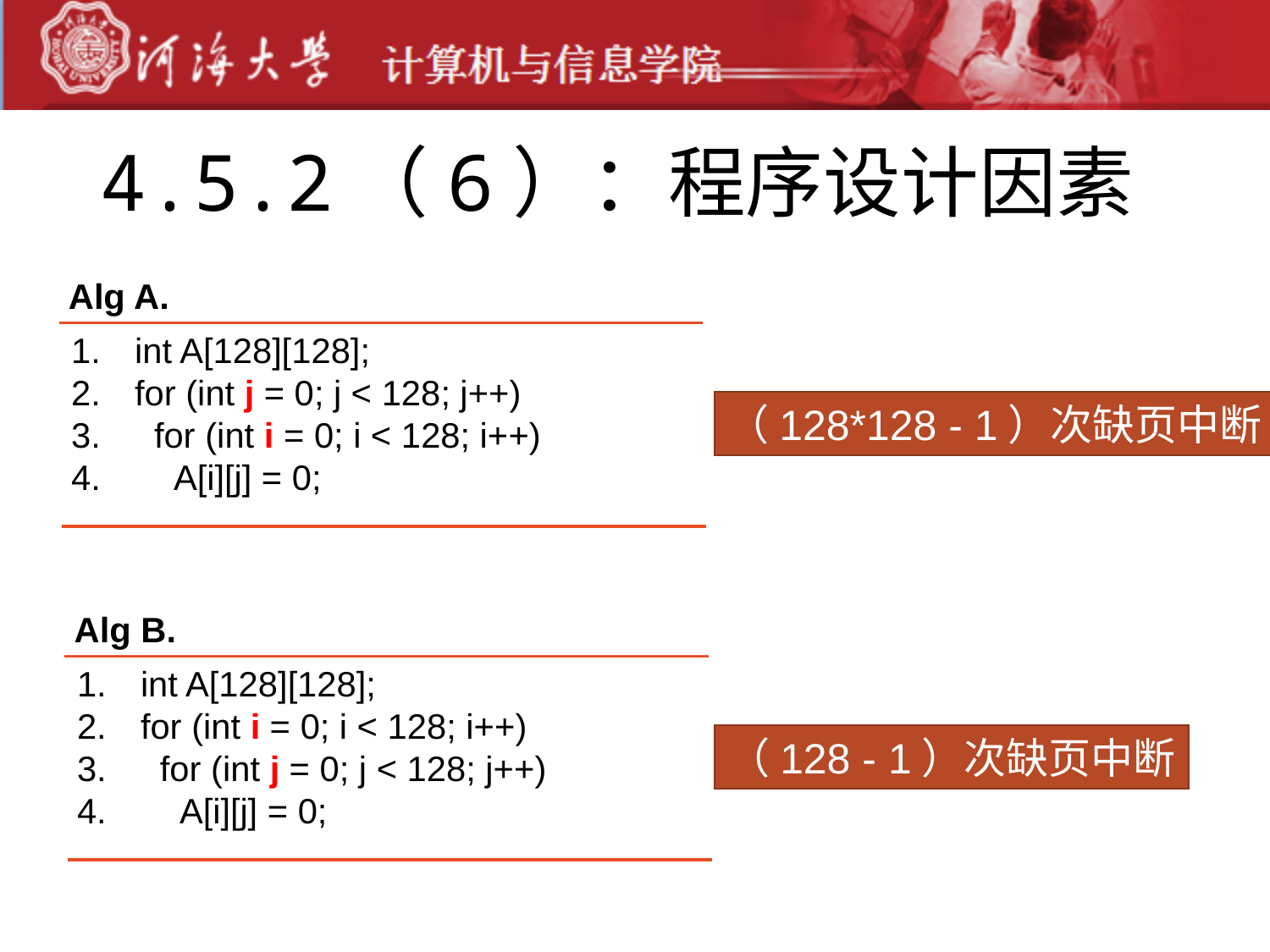

# 4.5.2（6）：程序设计因素
Alg A.
int A[128][128];
for (int j = 0; j < 128; j++)
  for (int i = 0; i < 128; i++)
    A[i][j] = 0;
（128*128 - 1）次缺页中断
Alg B.
int A[128][128];
for (int i = 0; i < 128; i++)
  for (int j = 0; j < 128; j++)
    A[i][j] = 0;
（128 - 1）次缺页中断